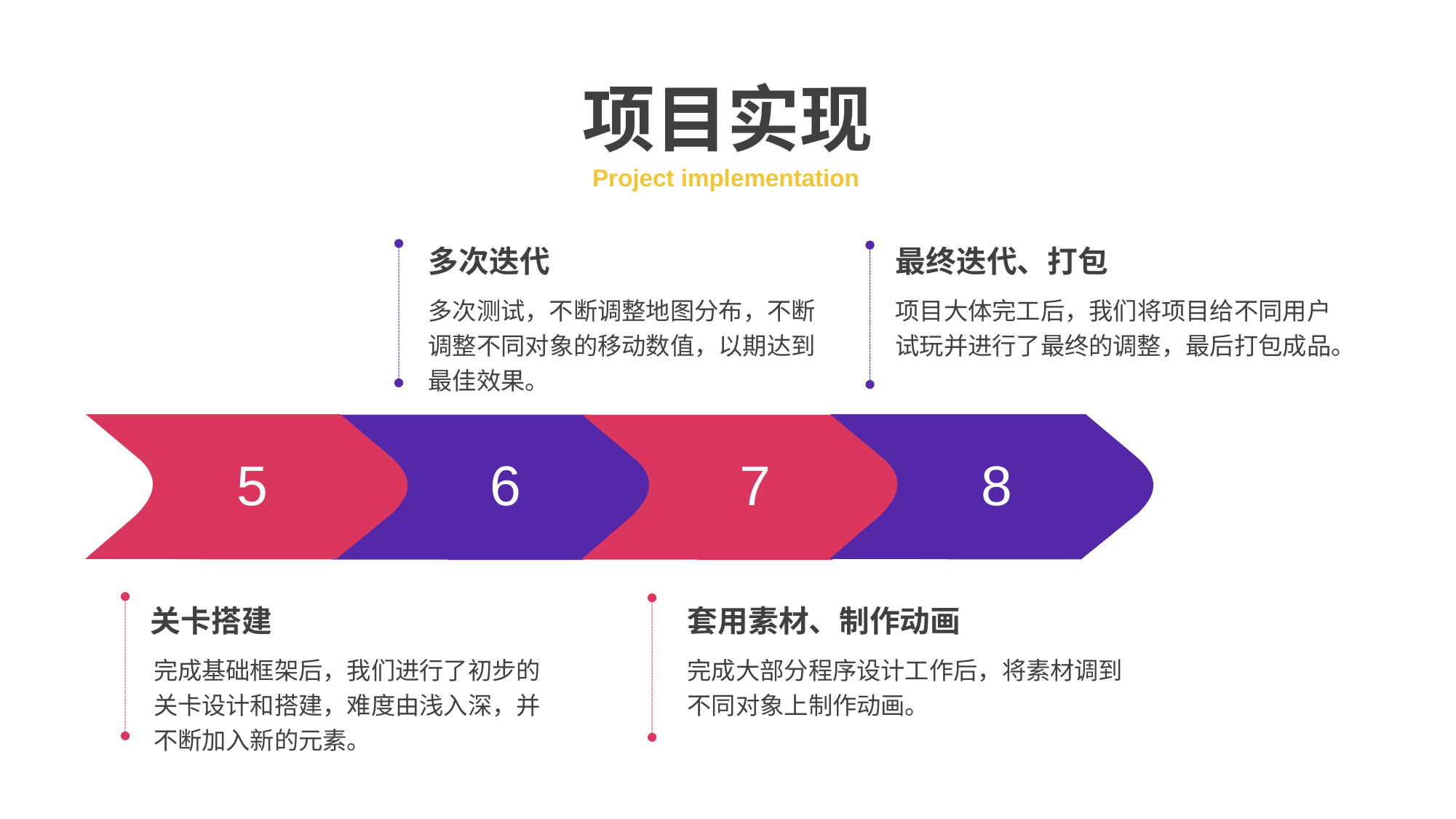

项目实现
Project implementation
多次迭代
最终迭代、打包
项目大体完工后，我们将项目给不同用户试玩并进行了最终的调整，最后打包成品。
多次测试，不断调整地图分布，不断调整不同对象的移动数值，以期达到最佳效果。

5
6
关卡搭建
套用素材、制作动画
完成基础框架后，我们进行了初步的关卡设计和搭建，难度由浅入深，并不断加入新的元素。
完成大部分程序设计工作后，将素材调到不同对象上制作动画。

7
8